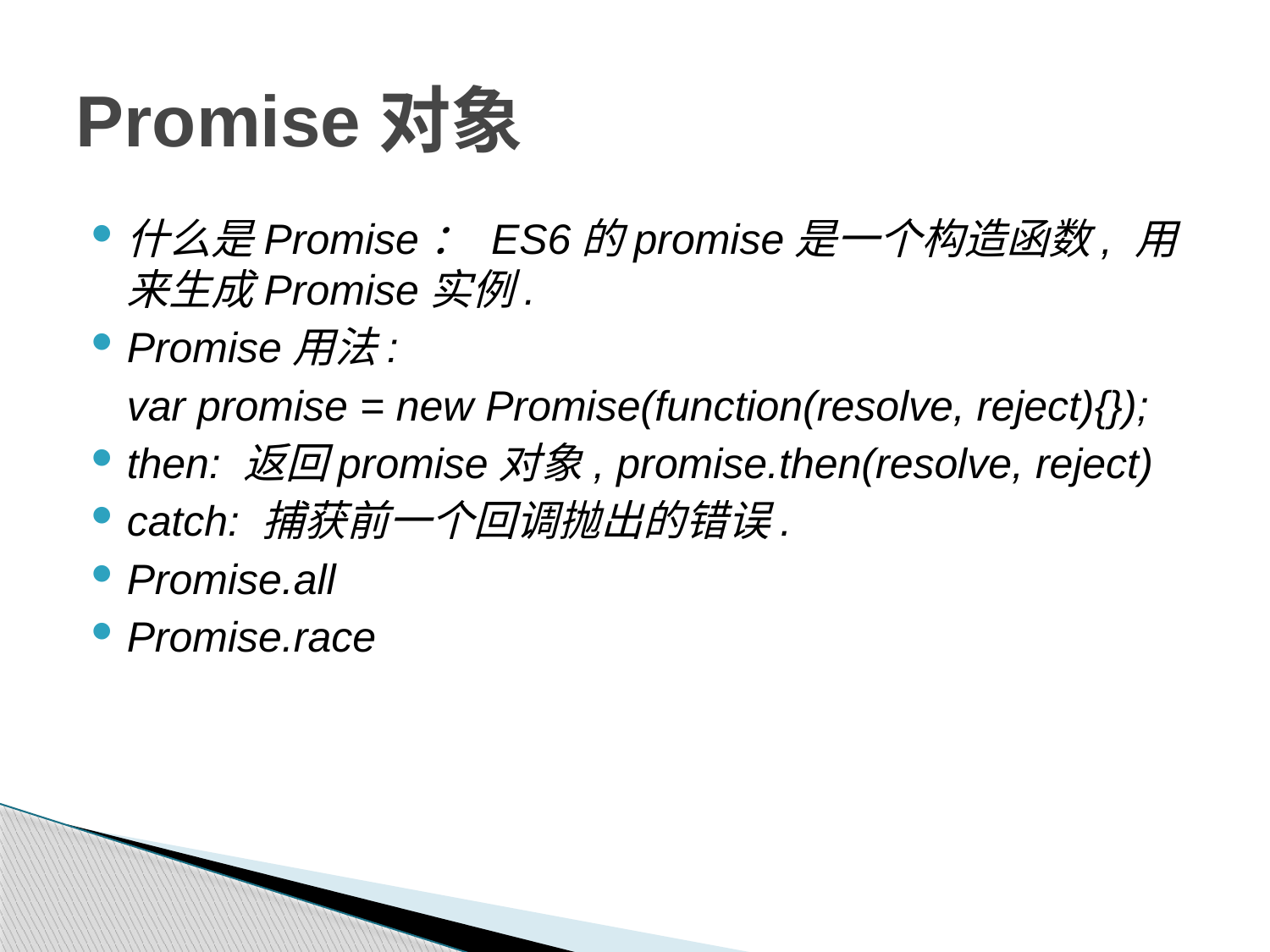

# Promise对象
什么是Promise： ES6的promise是一个构造函数, 用来生成Promise实例.
Promise用法:
	var promise = new Promise(function(resolve, reject){});
then: 返回promise对象, promise.then(resolve, reject)
catch: 捕获前一个回调抛出的错误.
Promise.all
Promise.race